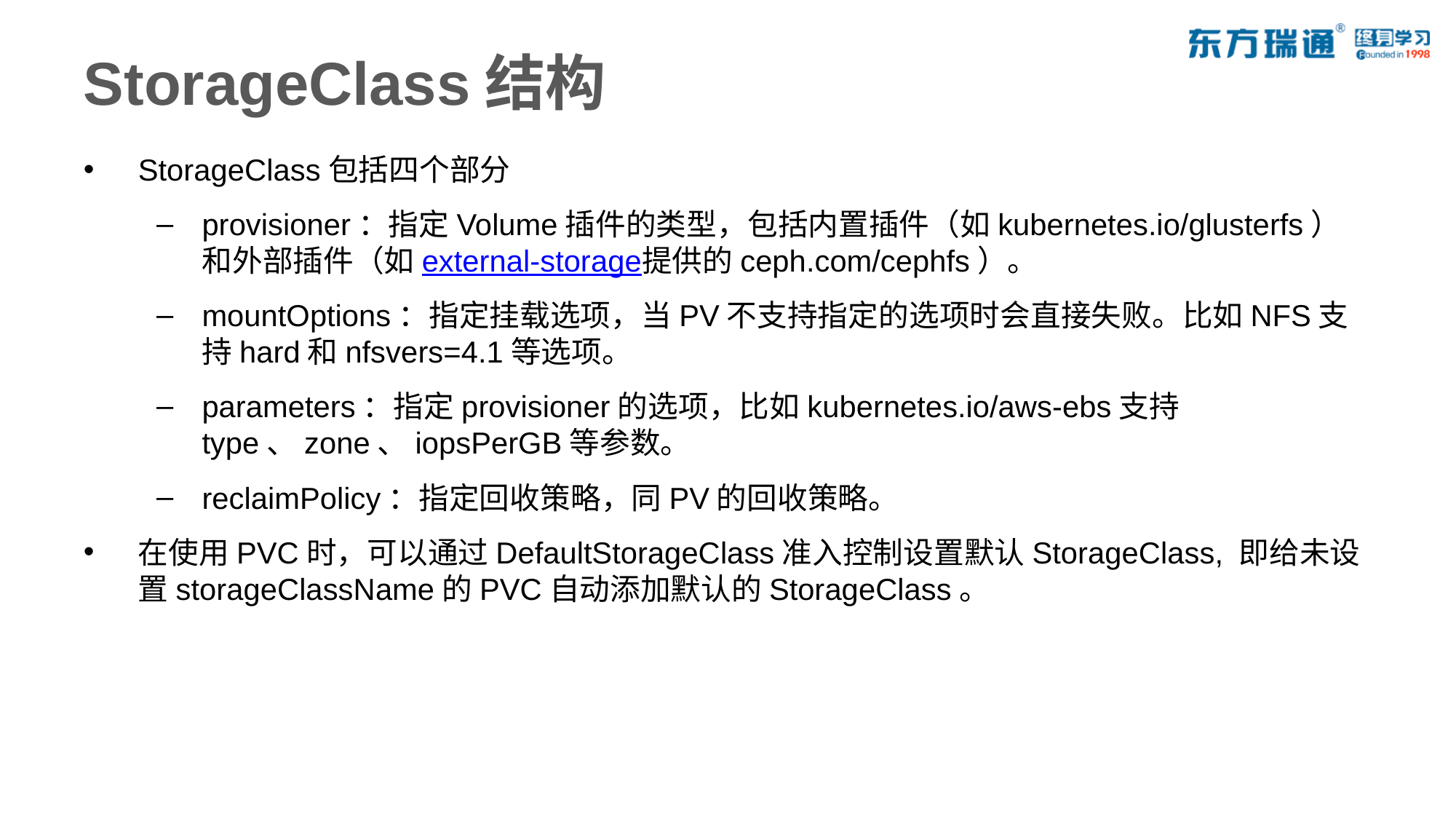

# StorageClass结构
StorageClass包括四个部分
provisioner：指定Volume插件的类型，包括内置插件（如kubernetes.io/glusterfs）和外部插件（如external-storage提供的ceph.com/cephfs）。
mountOptions：指定挂载选项，当PV不支持指定的选项时会直接失败。比如NFS支持hard和nfsvers=4.1等选项。
parameters：指定provisioner的选项，比如kubernetes.io/aws-ebs支持type、zone、iopsPerGB等参数。
reclaimPolicy：指定回收策略，同PV的回收策略。
在使用PVC时，可以通过DefaultStorageClass准入控制设置默认StorageClass, 即给未设置storageClassName的PVC自动添加默认的StorageClass。